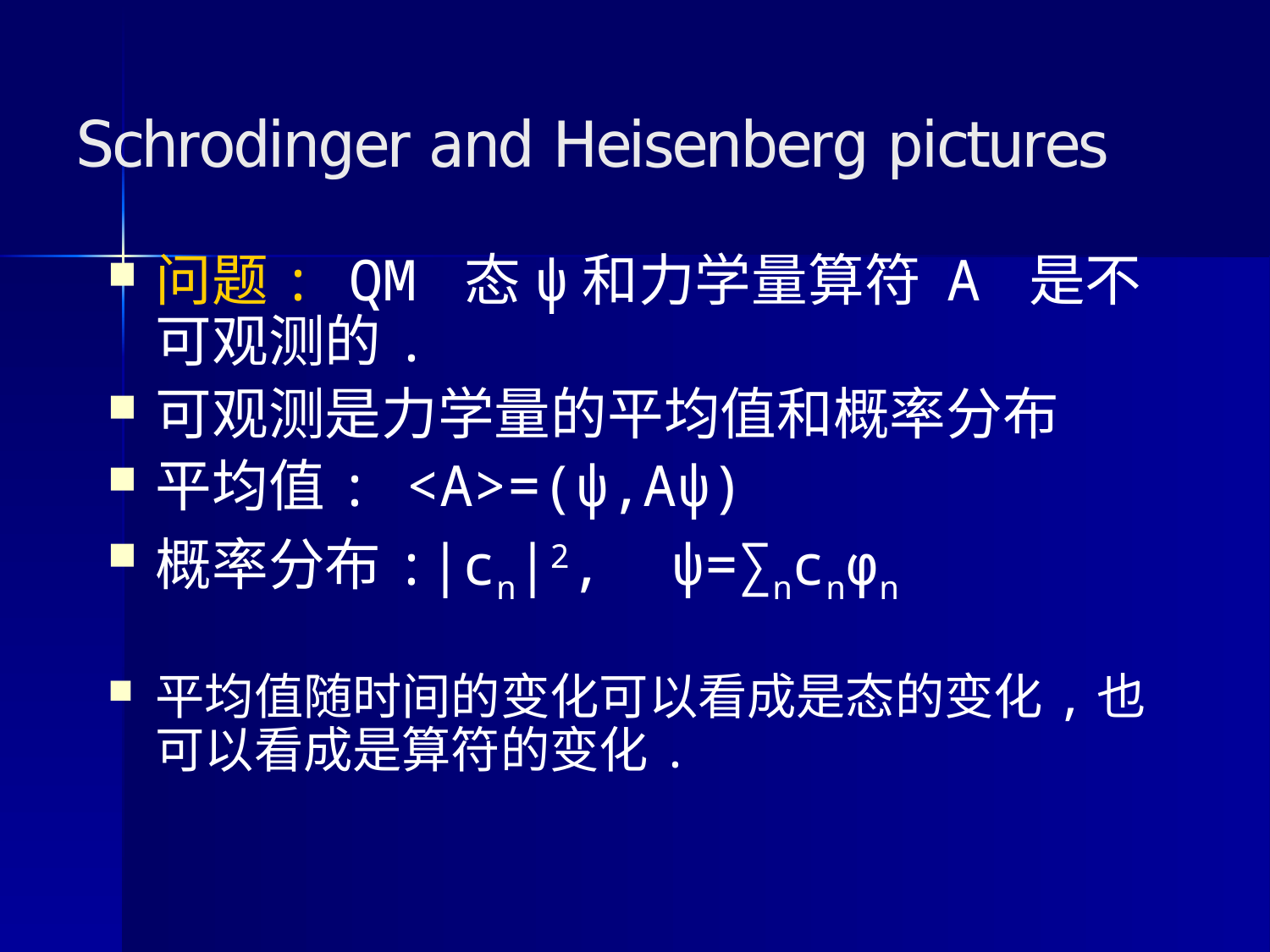

# Schrodinger and Heisenberg pictures
问题: QM 态ψ和力学量算符 A 是不可观测的.
可观测是力学量的平均值和概率分布
平均值: <A>=(ψ,Aψ)
概率分布:|cn|2,  ψ=∑ncnφn

平均值随时间的变化可以看成是态的变化,也可以看成是算符的变化.
15